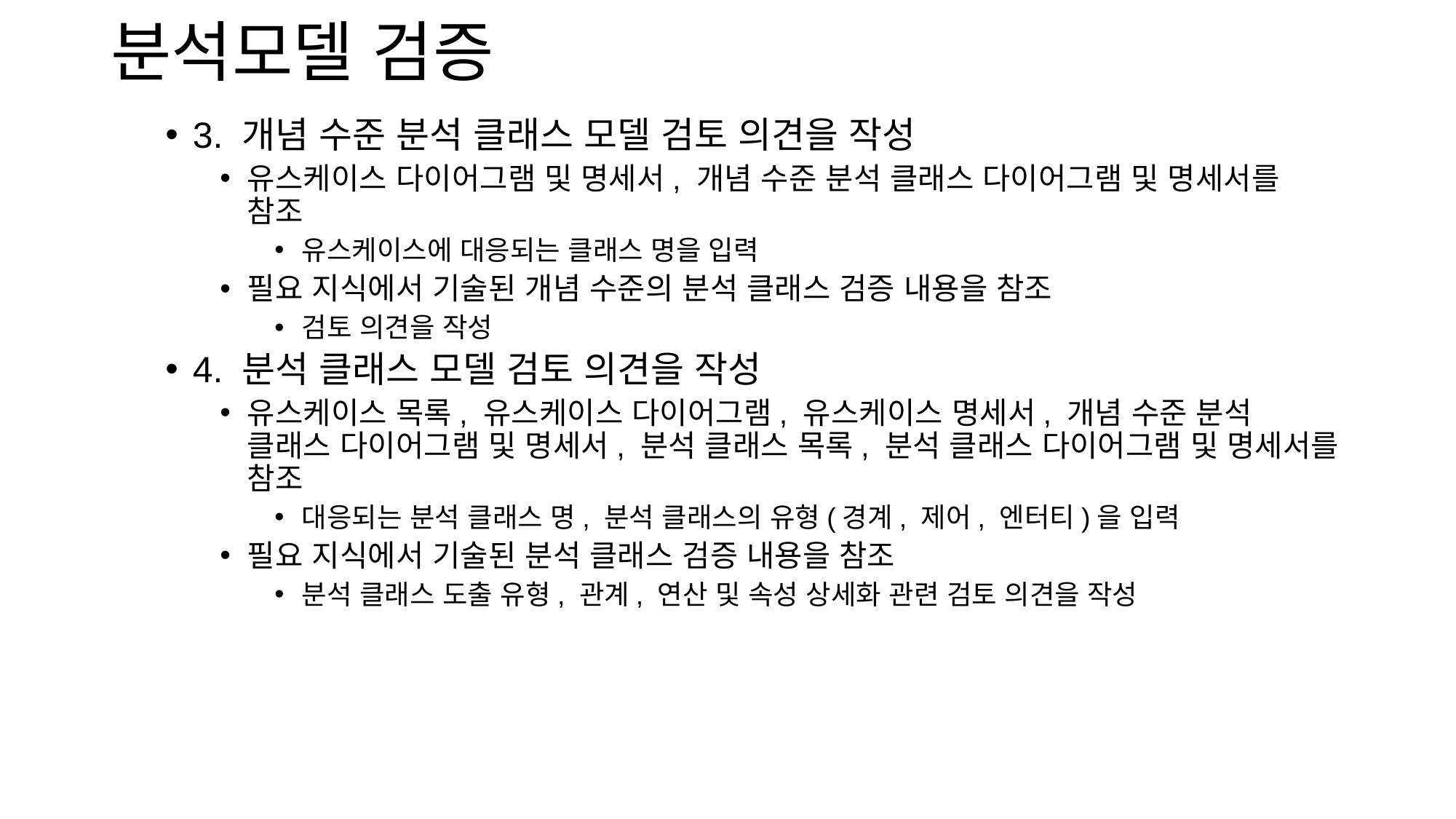

# 분석모델 검증
3. 개념 수준 분석 클래스 모델 검토 의견을 작성
유스케이스 다이어그램 및 명세서, 개념 수준 분석 클래스 다이어그램 및 명세서를 참조
유스케이스에 대응되는 클래스 명을 입력
필요 지식에서 기술된 개념 수준의 분석 클래스 검증 내용을 참조
검토 의견을 작성
4. 분석 클래스 모델 검토 의견을 작성
유스케이스 목록, 유스케이스 다이어그램, 유스케이스 명세서, 개념 수준 분석 클래스 다이어그램 및 명세서, 분석 클래스 목록, 분석 클래스 다이어그램 및 명세서를 참조
대응되는 분석 클래스 명, 분석 클래스의 유형(경계, 제어, 엔터티)을 입력
필요 지식에서 기술된 분석 클래스 검증 내용을 참조
분석 클래스 도출 유형, 관계, 연산 및 속성 상세화 관련 검토 의견을 작성